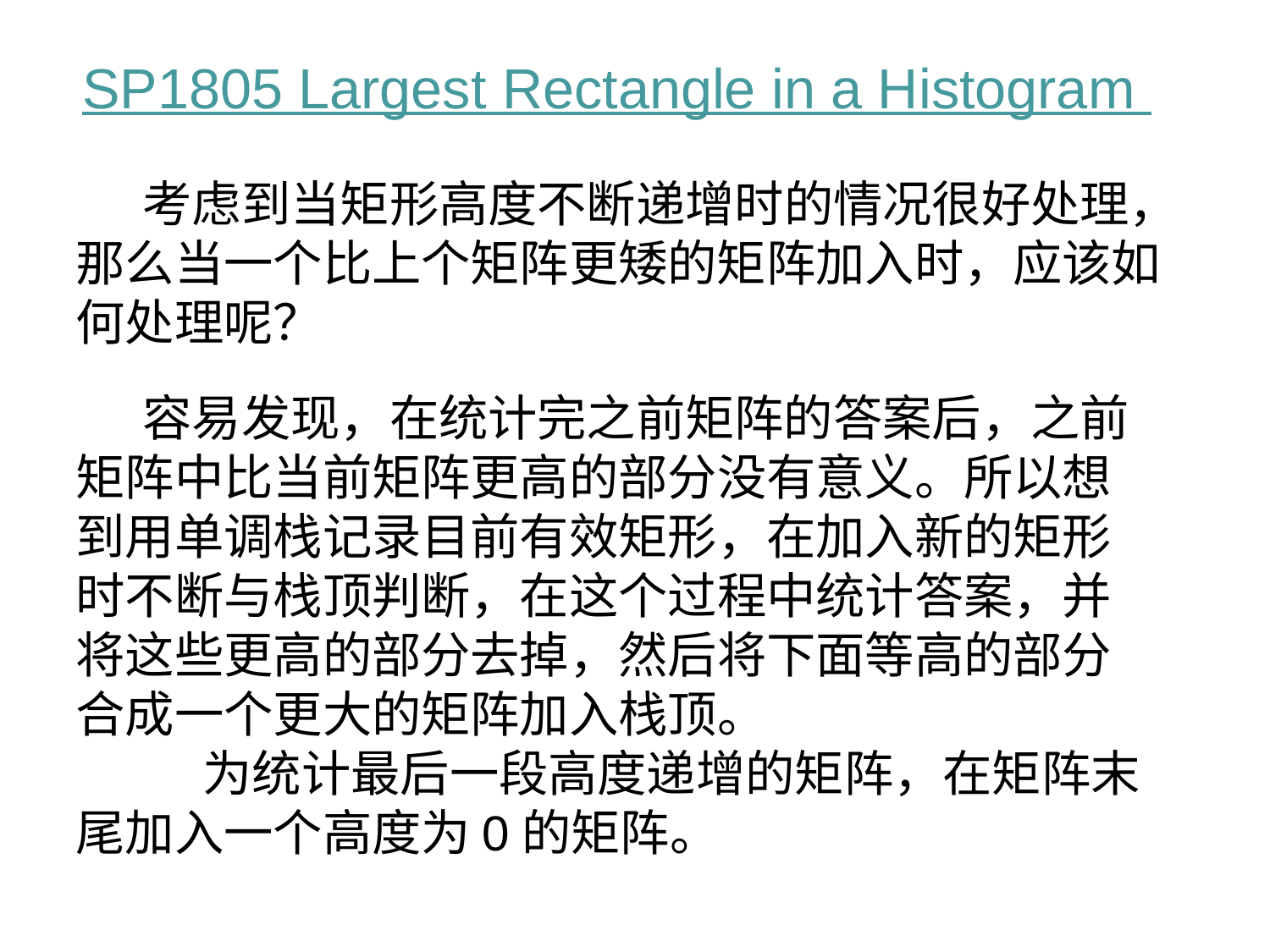

SP1805 Largest Rectangle in a Histogram
# 考虑到当矩形高度不断递增时的情况很好处理，那么当一个比上个矩阵更矮的矩阵加入时，应该如何处理呢？
     容易发现，在统计完之前矩阵的答案后，之前矩阵中比当前矩阵更高的部分没有意义。所以想到用单调栈记录目前有效矩形，在加入新的矩形时不断与栈顶判断，在这个过程中统计答案，并将这些更高的部分去掉，然后将下面等高的部分合成一个更大的矩阵加入栈顶。
	为统计最后一段高度递增的矩阵，在矩阵末尾加入一个高度为0的矩阵。